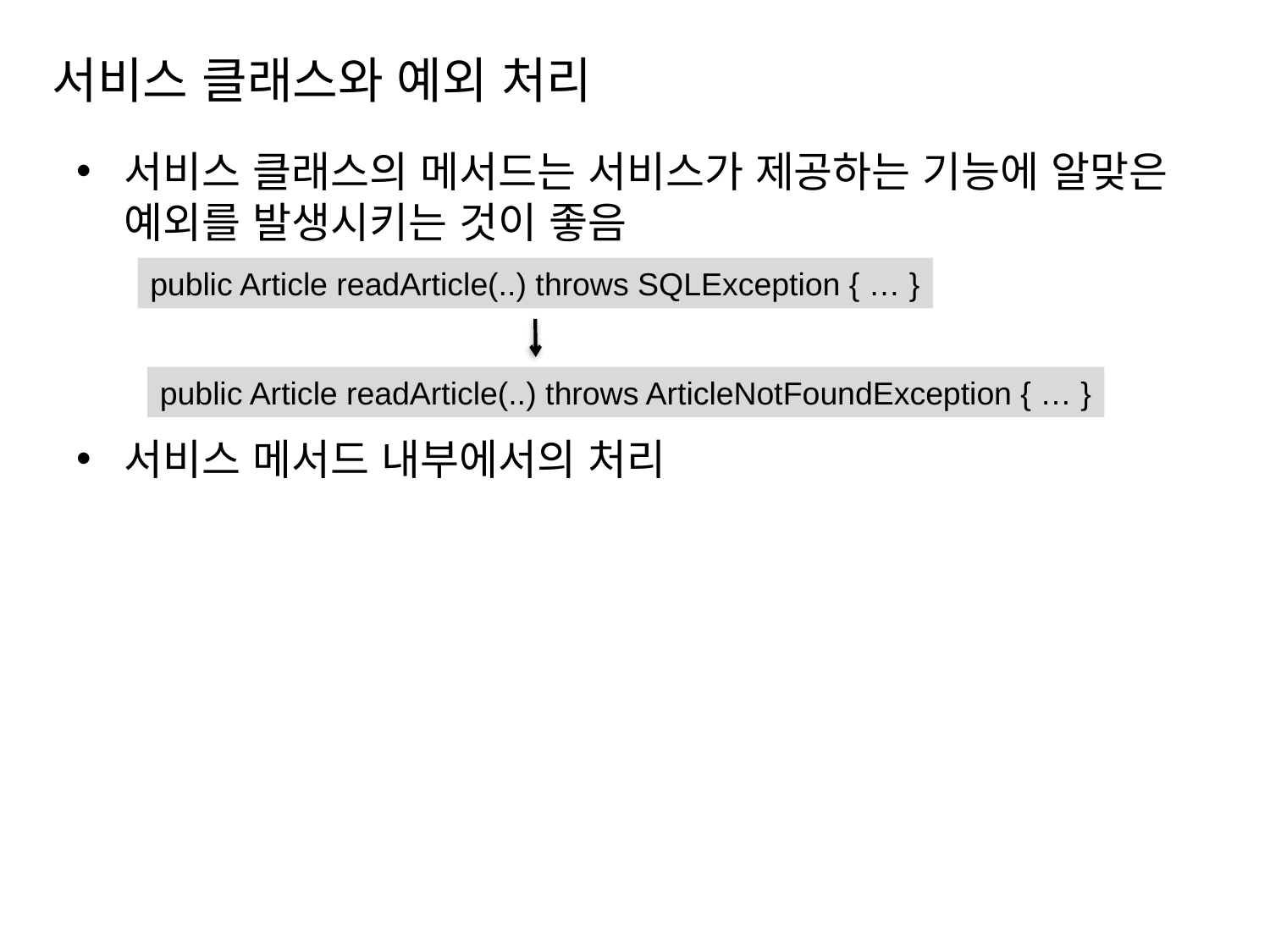

# 서비스 클래스와 예외 처리
서비스 클래스의 메서드는 서비스가 제공하는 기능에 알맞은 예외를 발생시키는 것이 좋음

서비스 메서드 내부에서의 처리
public Article readArticle(..) throws SQLException { … }
public Article readArticle(..) throws ArticleNotFoundException { … }